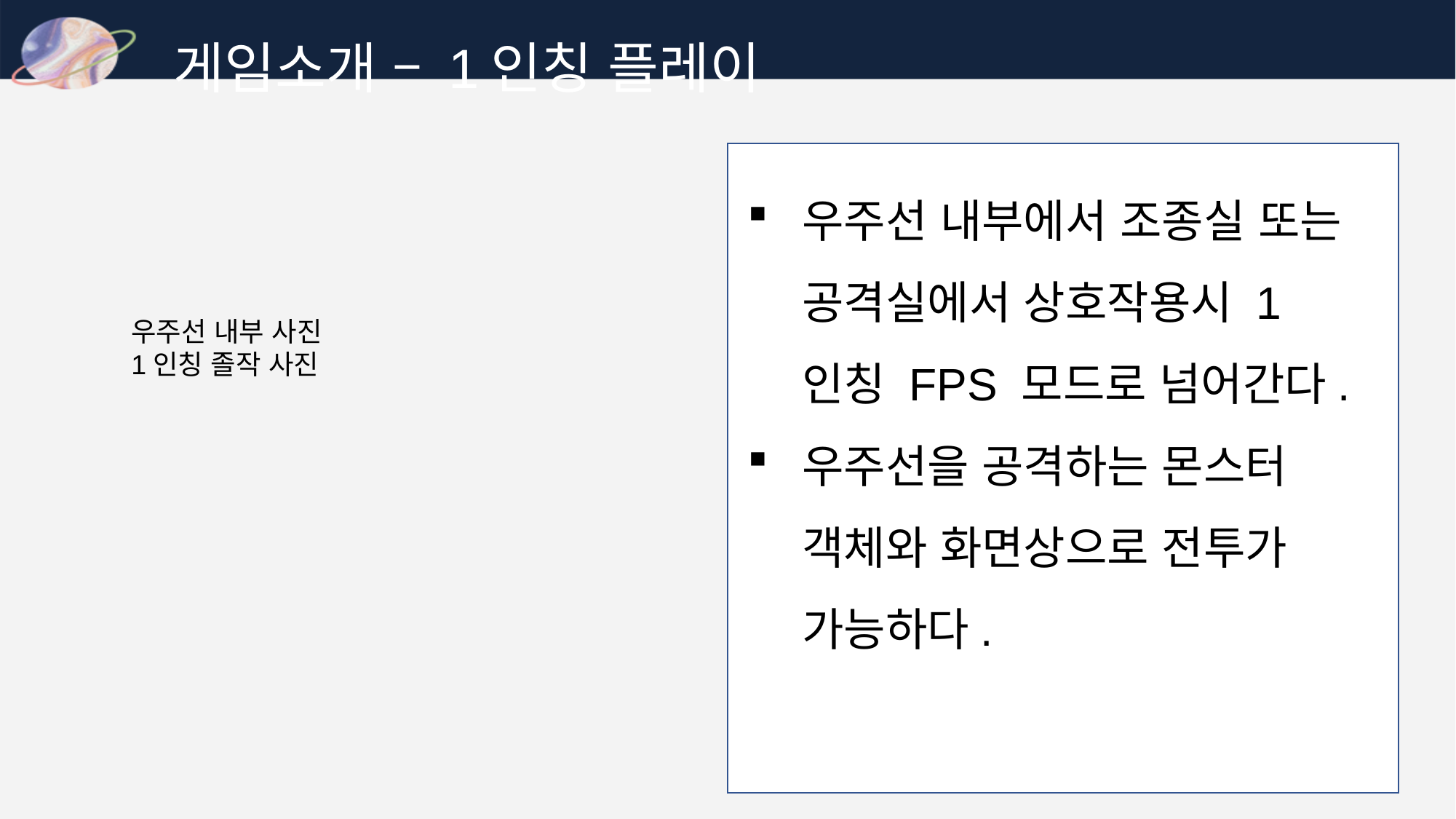

게임소개 – 1인칭 플레이

우주선 내부에서 조종실 또는 공격실에서 상호작용시 1인칭 FPS 모드로 넘어간다.
우주선을 공격하는 몬스터 객체와 화면상으로 전투가 가능하다.
우주선 내부 사진
1인칭 졸작 사진